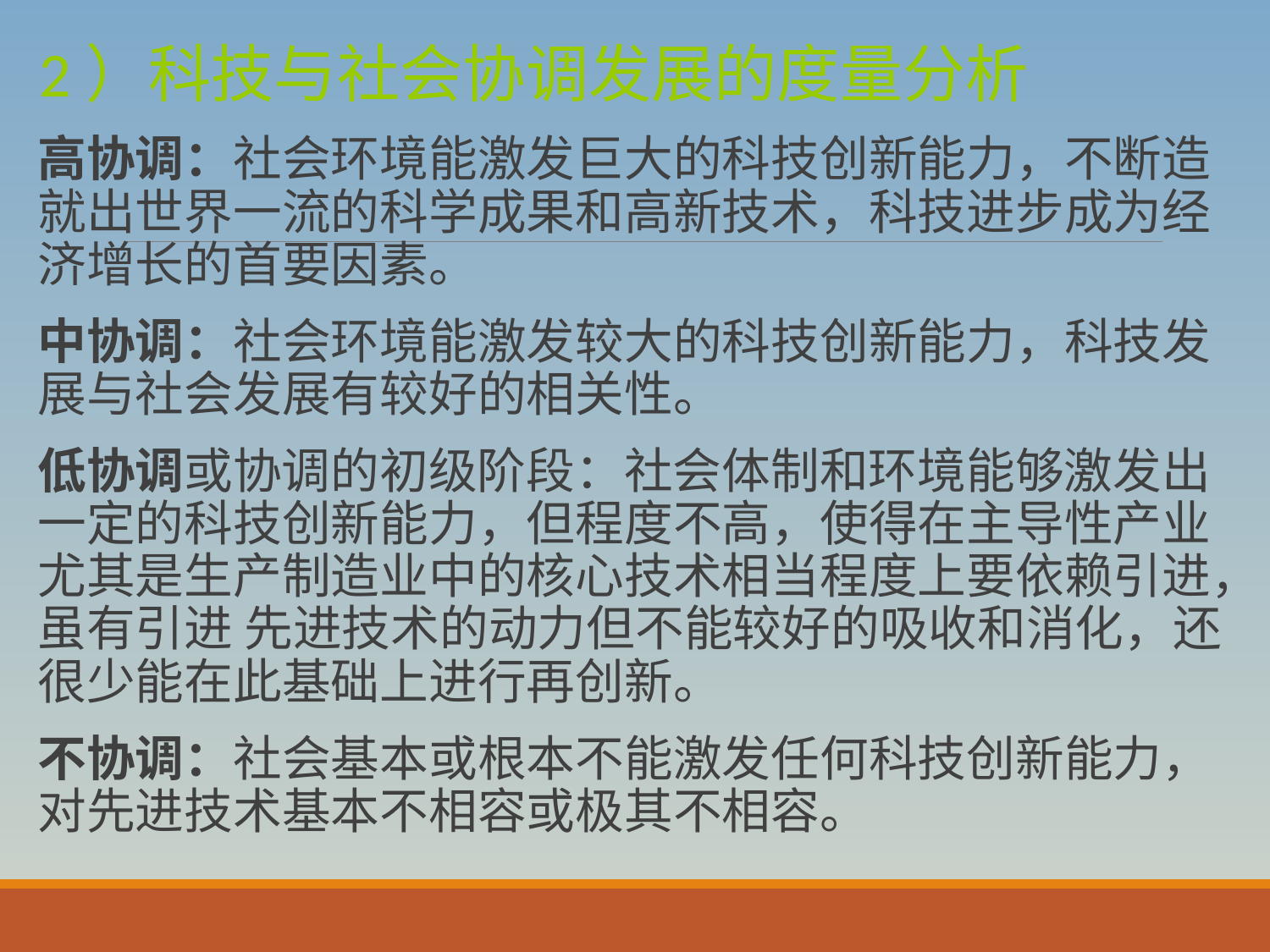

2）科技与社会协调发展的度量分析
高协调：社会环境能激发巨大的科技创新能力，不断造就出世界一流的科学成果和高新技术，科技进步成为经济增长的首要因素。
中协调：社会环境能激发较大的科技创新能力，科技发展与社会发展有较好的相关性。
低协调或协调的初级阶段：社会体制和环境能够激发出一定的科技创新能力，但程度不高，使得在主导性产业尤其是生产制造业中的核心技术相当程度上要依赖引进，虽有引进 先进技术的动力但不能较好的吸收和消化，还很少能在此基础上进行再创新。
不协调：社会基本或根本不能激发任何科技创新能力，对先进技术基本不相容或极其不相容。